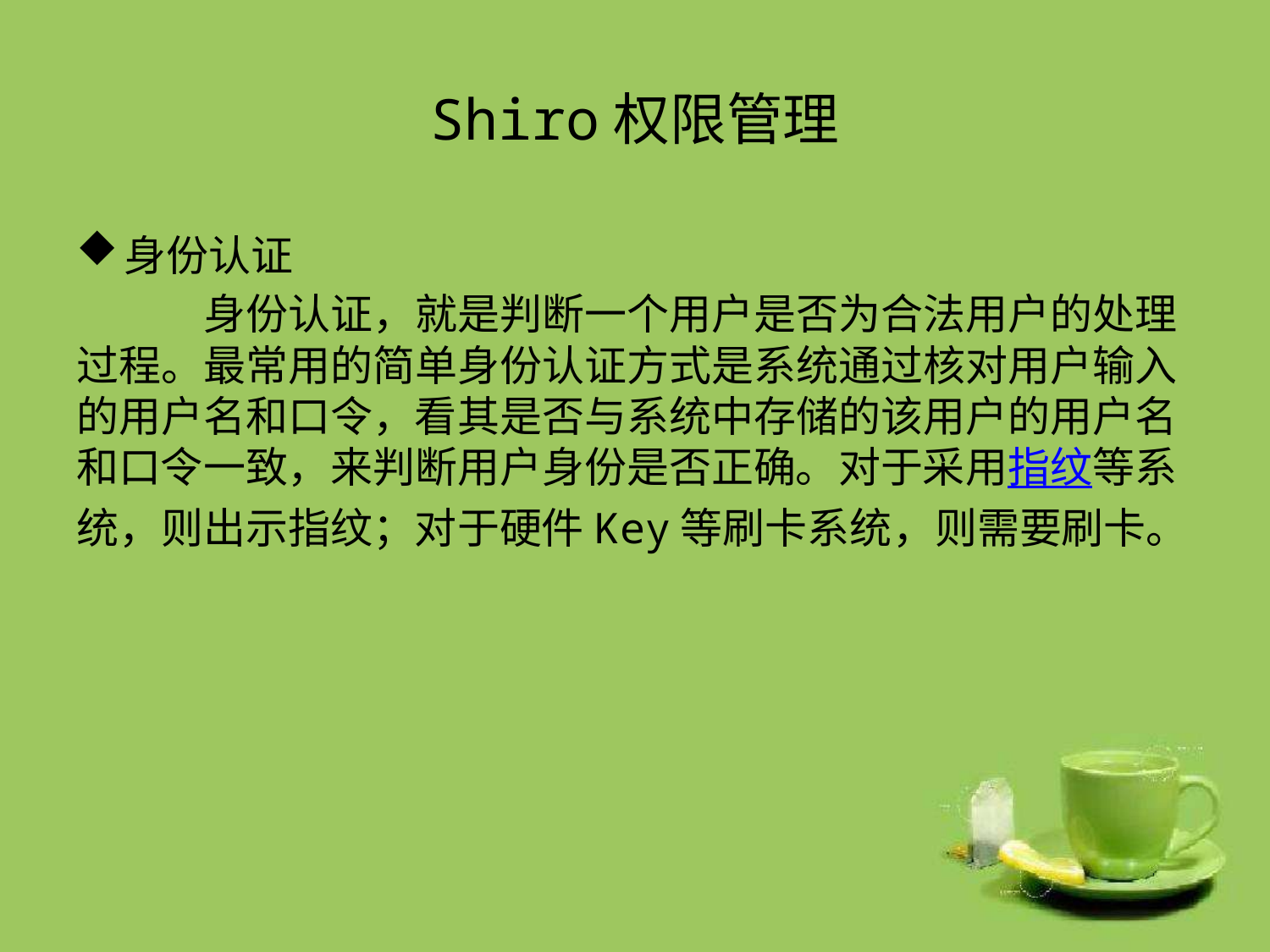

# Shiro权限管理
身份认证
	身份认证，就是判断一个用户是否为合法用户的处理过程。最常用的简单身份认证方式是系统通过核对用户输入的用户名和口令，看其是否与系统中存储的该用户的用户名和口令一致，来判断用户身份是否正确。对于采用指纹等系统，则出示指纹；对于硬件Key等刷卡系统，则需要刷卡。